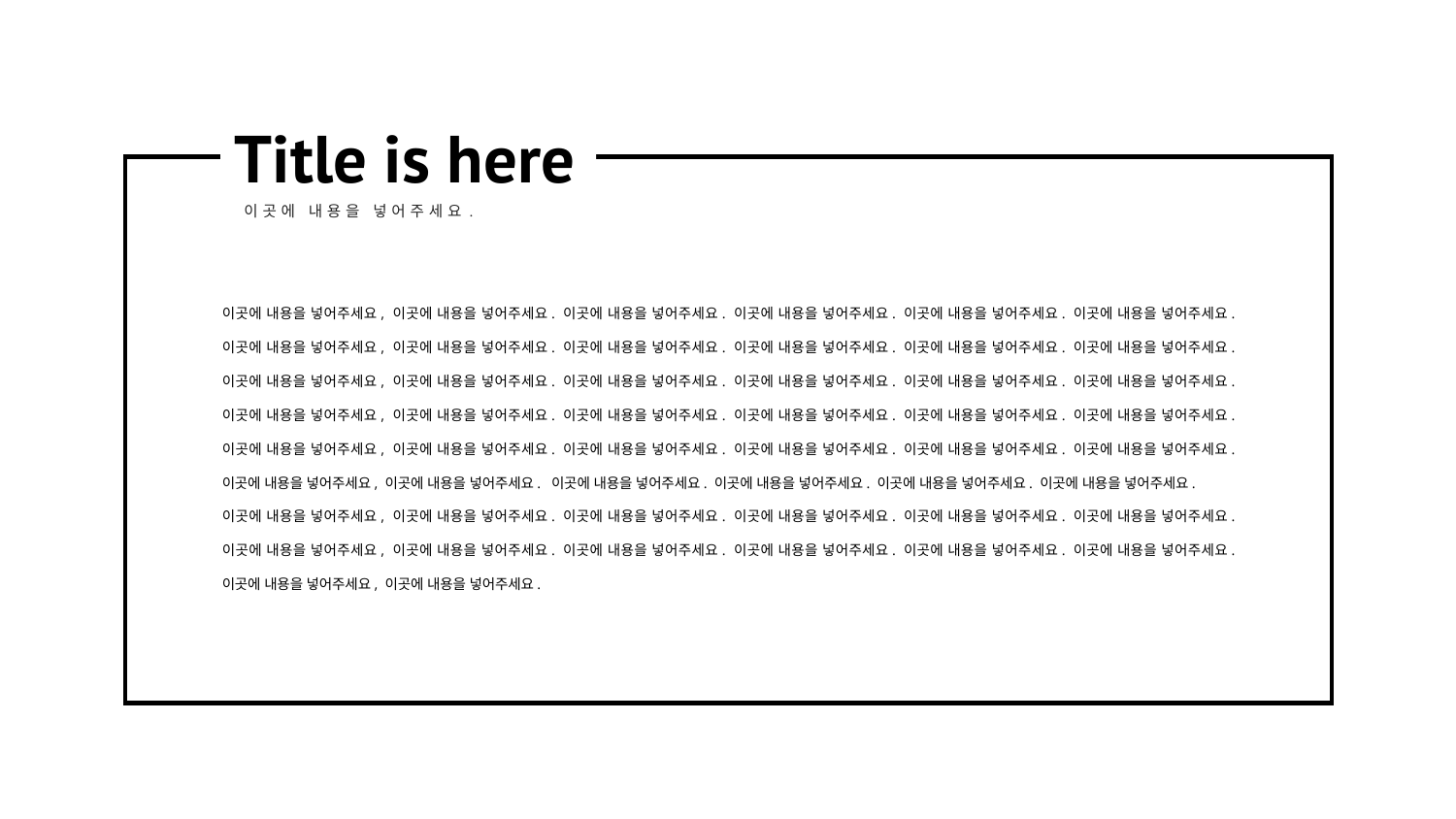

Title is here

이곳에 내용을 넣어주세요.
이곳에 내용을 넣어주세요, 이곳에 내용을 넣어주세요. 이곳에 내용을 넣어주세요. 이곳에 내용을 넣어주세요. 이곳에 내용을 넣어주세요. 이곳에 내용을 넣어주세요. 이곳에 내용을 넣어주세요, 이곳에 내용을 넣어주세요. 이곳에 내용을 넣어주세요. 이곳에 내용을 넣어주세요. 이곳에 내용을 넣어주세요. 이곳에 내용을 넣어주세요. 이곳에 내용을 넣어주세요, 이곳에 내용을 넣어주세요. 이곳에 내용을 넣어주세요. 이곳에 내용을 넣어주세요. 이곳에 내용을 넣어주세요. 이곳에 내용을 넣어주세요. 이곳에 내용을 넣어주세요, 이곳에 내용을 넣어주세요. 이곳에 내용을 넣어주세요. 이곳에 내용을 넣어주세요. 이곳에 내용을 넣어주세요. 이곳에 내용을 넣어주세요. 이곳에 내용을 넣어주세요, 이곳에 내용을 넣어주세요. 이곳에 내용을 넣어주세요. 이곳에 내용을 넣어주세요. 이곳에 내용을 넣어주세요. 이곳에 내용을 넣어주세요. 이곳에 내용을 넣어주세요, 이곳에 내용을 넣어주세요.  이곳에 내용을 넣어주세요. 이곳에 내용을 넣어주세요. 이곳에 내용을 넣어주세요. 이곳에 내용을 넣어주세요.
이곳에 내용을 넣어주세요, 이곳에 내용을 넣어주세요. 이곳에 내용을 넣어주세요. 이곳에 내용을 넣어주세요. 이곳에 내용을 넣어주세요. 이곳에 내용을 넣어주세요. 이곳에 내용을 넣어주세요, 이곳에 내용을 넣어주세요. 이곳에 내용을 넣어주세요. 이곳에 내용을 넣어주세요. 이곳에 내용을 넣어주세요. 이곳에 내용을 넣어주세요. 이곳에 내용을 넣어주세요, 이곳에 내용을 넣어주세요.